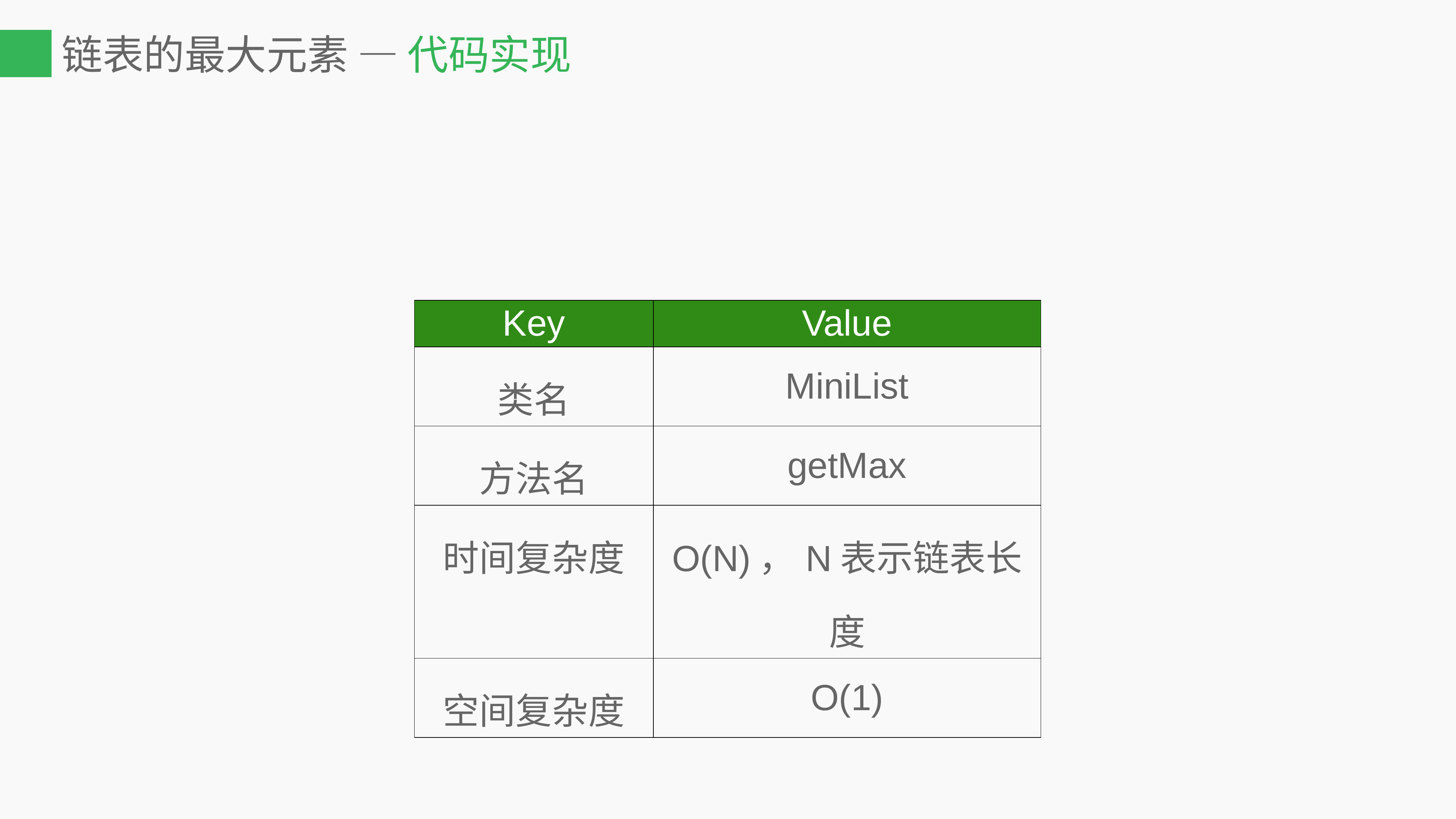

# 链表的最大元素 — 代码实现

| Key | Value |
| --- | --- |
| 类名 | MiniList |
| 方法名 | getMax |
| 时间复杂度 | O(N)，N表示链表长度 |
| 空间复杂度 | O(1) |